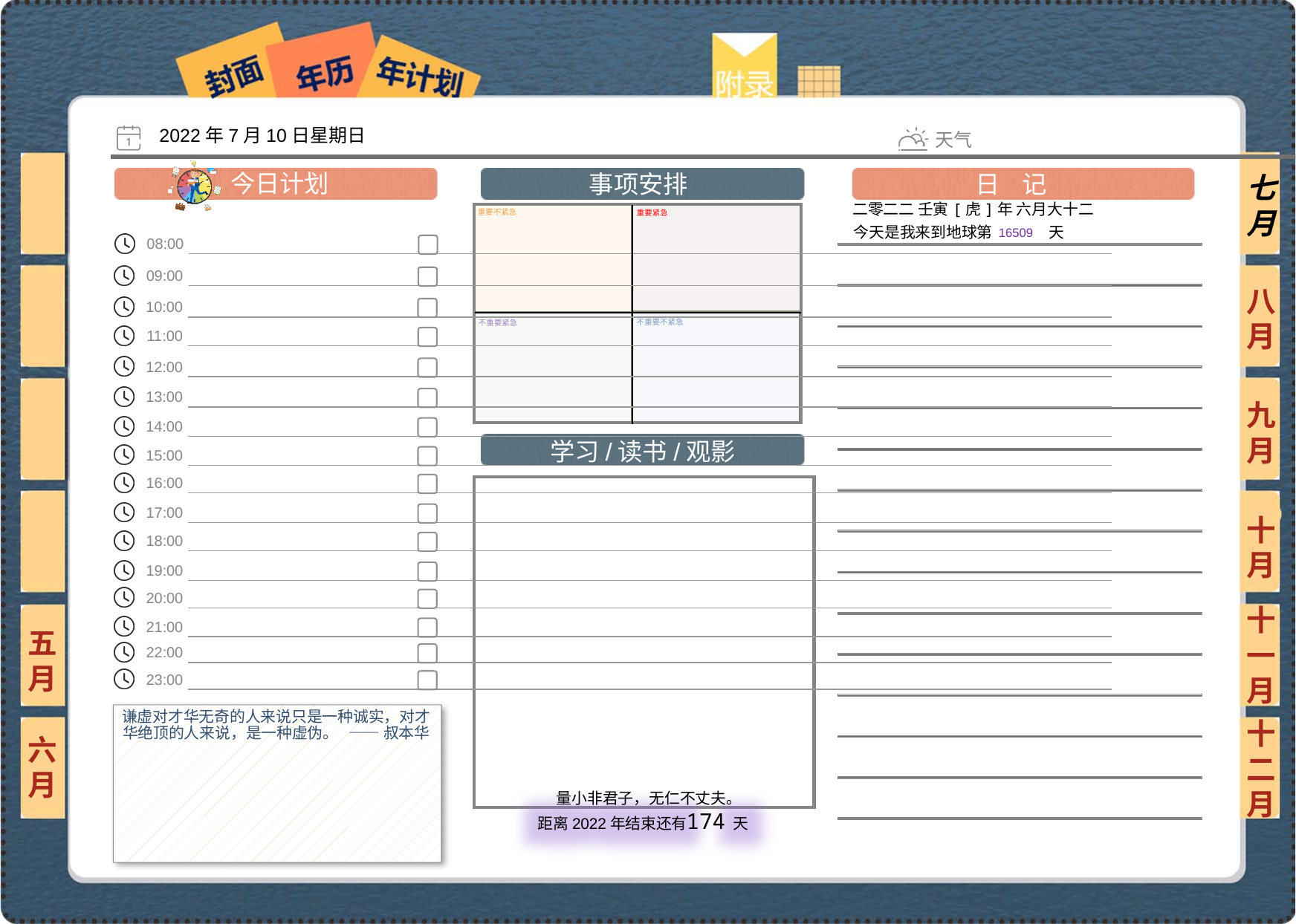

2022年7月10日星期日
七月
二零二二 壬寅[虎]年 六月大十二
16509
八月
九月
十月
十一月
五月
谦虚对才华无奇的人来说只是一种诚实，对才华绝顶的人来说，是一种虚伪。   —— 叔本华

六月
十二月
174
 量小非君子，无仁不丈夫。